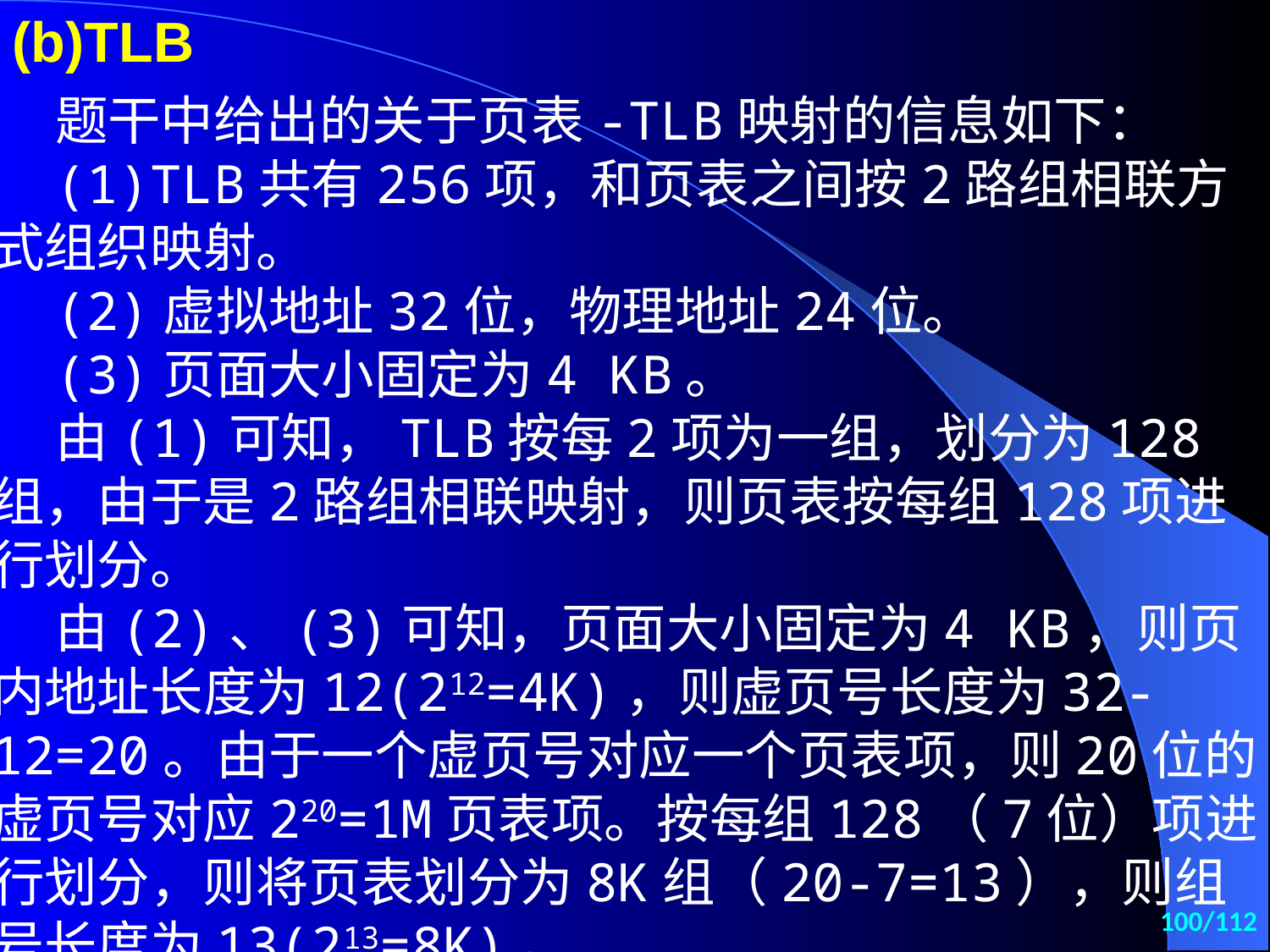

(b)TLB
题干中给出的关于页表-TLB映射的信息如下：
(1)TLB共有256项，和页表之间按2路组相联方式组织映射。
(2)虚拟地址32位，物理地址24位。
(3)页面大小固定为4 KB。
由(1)可知，TLB按每2项为一组，划分为128组，由于是2路组相联映射，则页表按每组128项进行划分。
由(2)、(3)可知，页面大小固定为4 KB，则页内地址长度为12(212=4K)，则虚页号长度为32-12=20。由于一个虚页号对应一个页表项，则20位的虚页号对应220=1M页表项。按每组128（7位）项进行划分，则将页表划分为8K组（20-7=13），则组号长度为13(213=8K)。

100/112